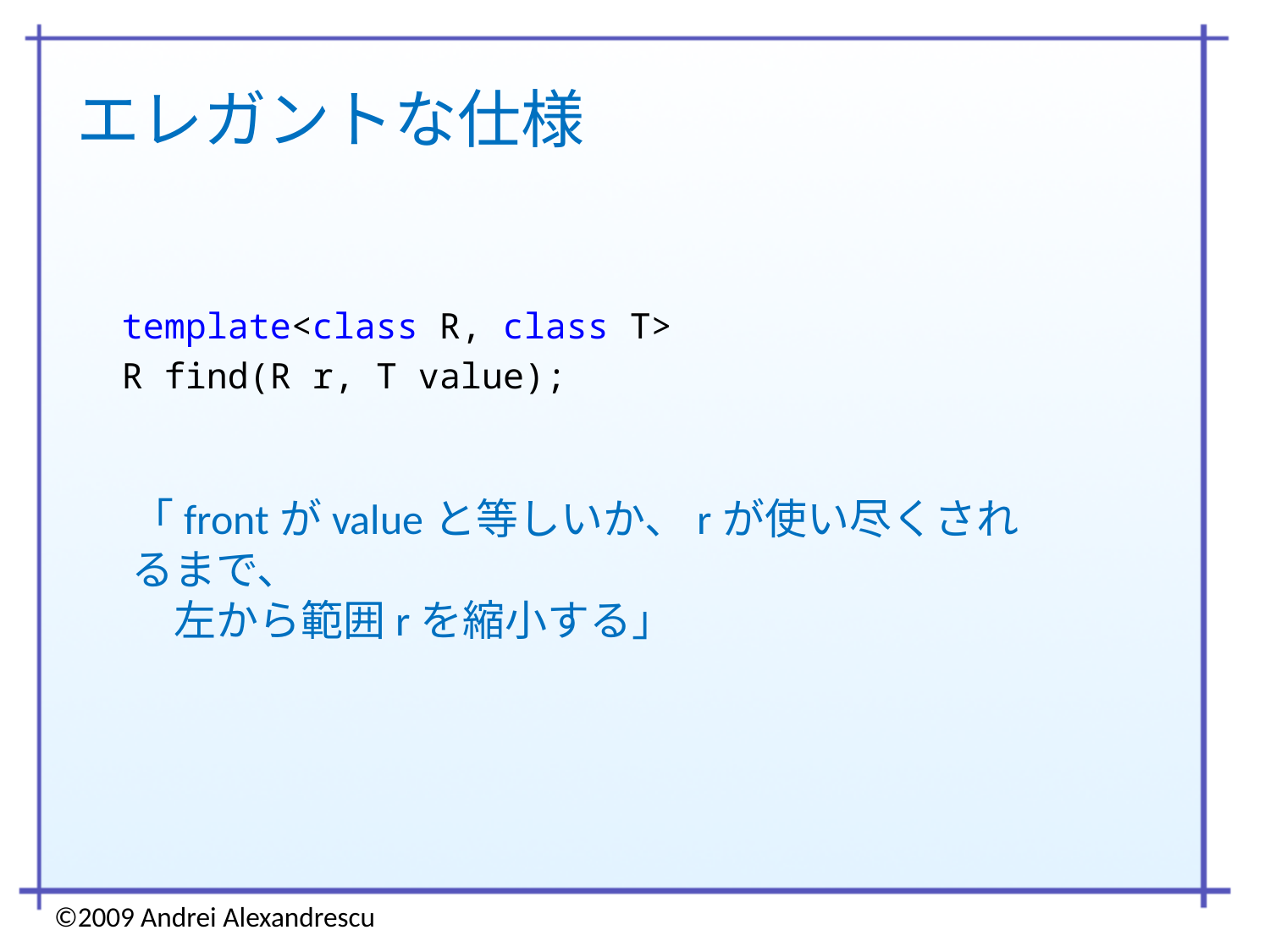

# エレガントな仕様
template<class R, class T>
R find(R r, T value);
「frontがvalueと等しいか、rが使い尽くされるまで、
　左から範囲rを縮小する」
©2009 Andrei Alexandrescu